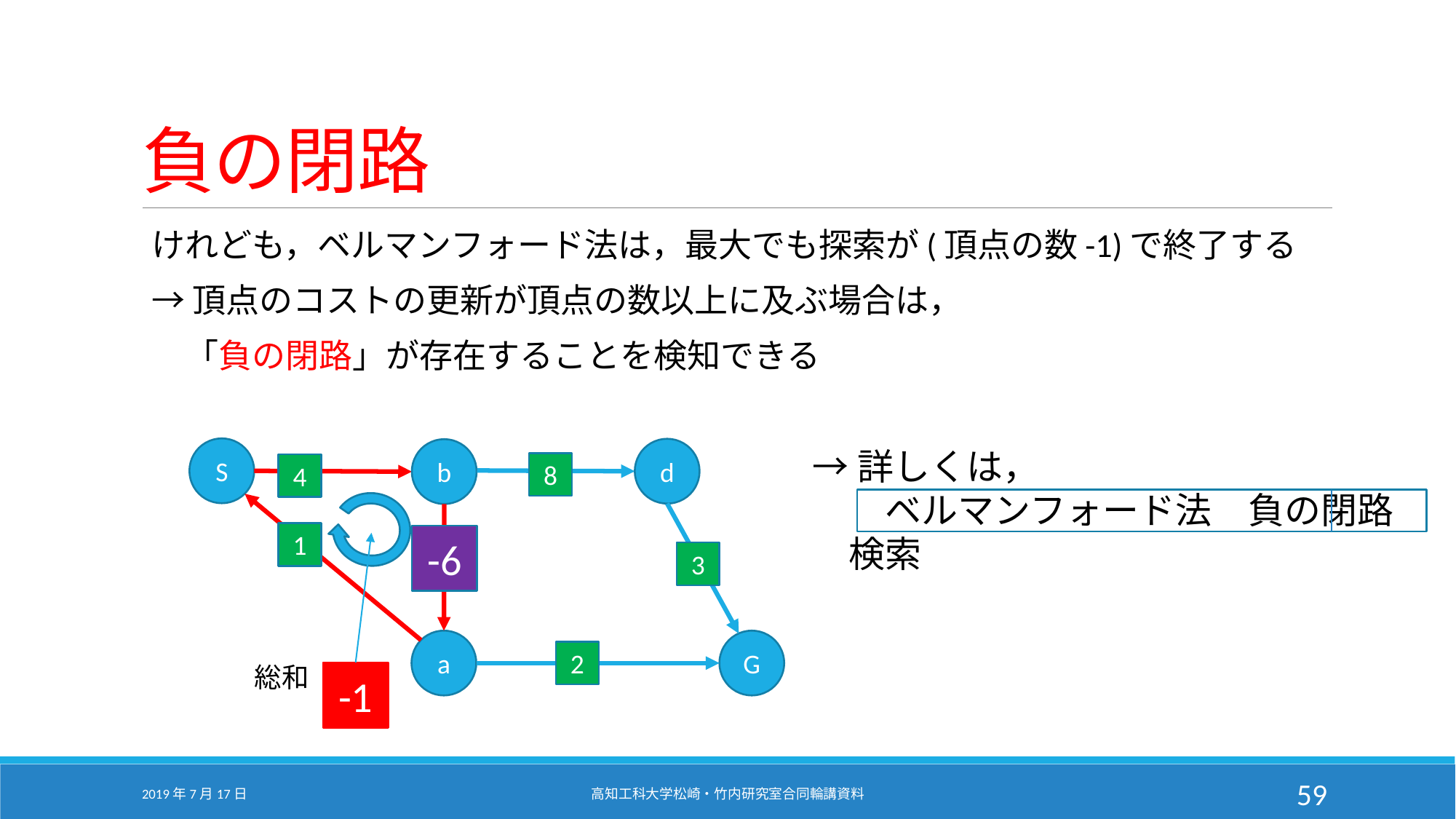

# 負の閉路
けれども，ベルマンフォード法は，最大でも探索が(頂点の数-1)で終了する
→頂点のコストの更新が頂点の数以上に及ぶ場合は，
　「負の閉路」が存在することを検知できる
S
→詳しくは，
　　ベルマンフォード法　負の閉路　検索
d
b
8
4

1
-6
3
a
G
2
総和
-1
2019年7月17日
高知工科大学松崎・竹内研究室合同輪講資料
59